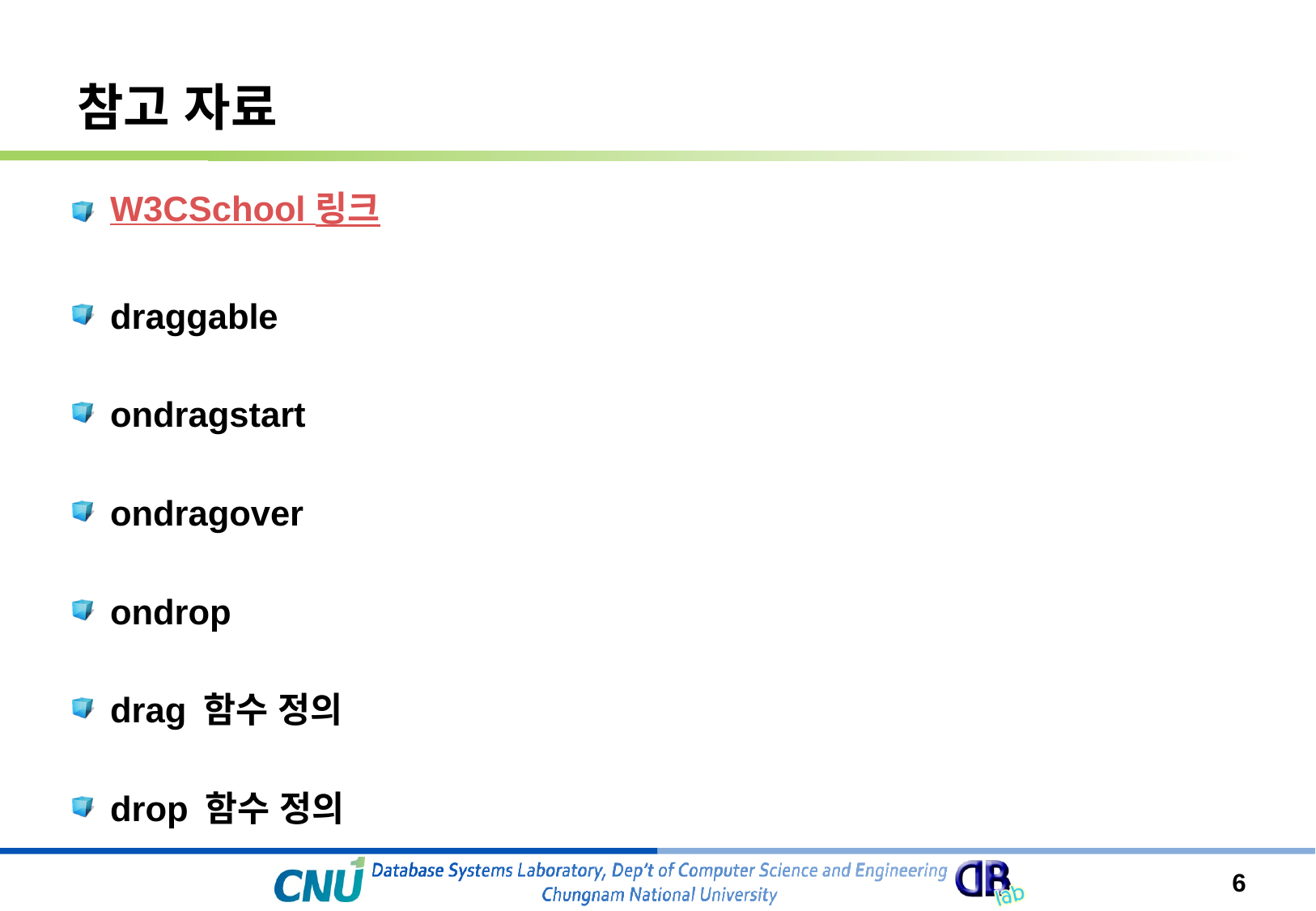

# 참고 자료
W3CSchool 링크

draggable

ondragstart

ondragover

ondrop

drag 함수 정의

drop 함수 정의

6